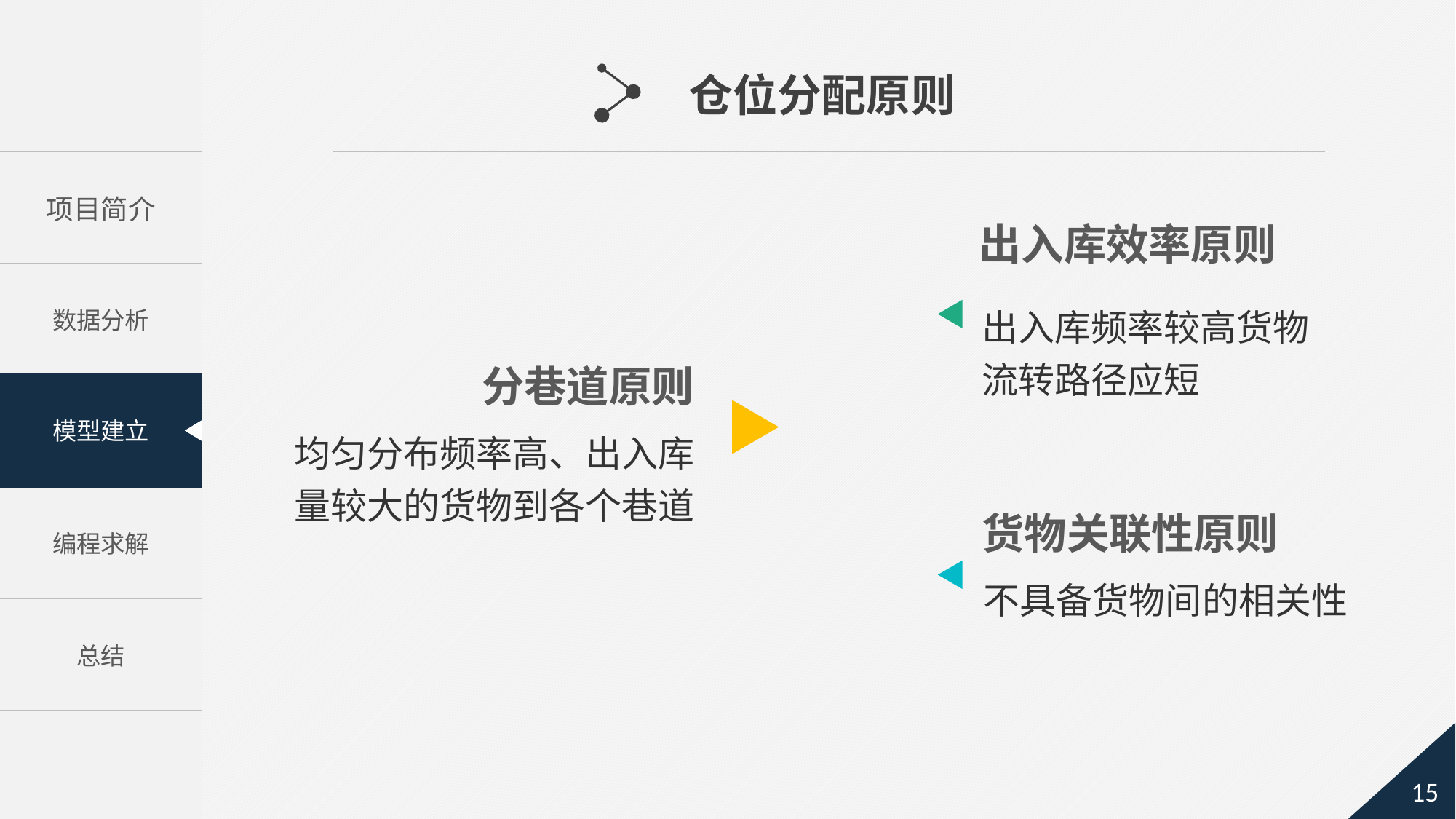

仓位分配原则
出入库效率原则

出入库频率较高货物流转路径应短

分巷道原则

均匀分布频率高、出入库量较大的货物到各个巷道
货物关联性原则

不具备货物间的相关性